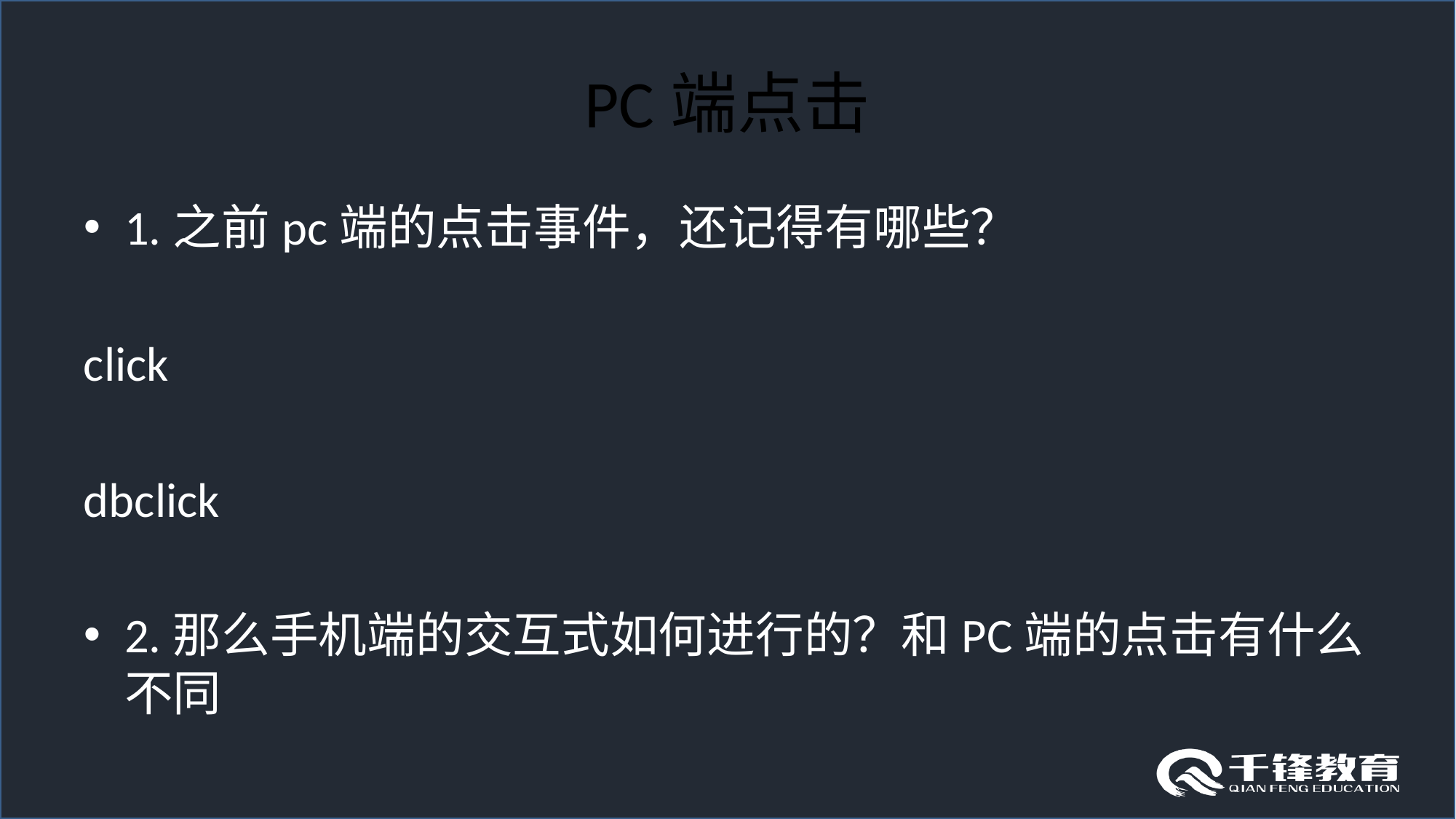

# PC端点击
1.之前pc端的点击事件，还记得有哪些？

click

dbclick

2.那么手机端的交互式如何进行的？和PC端的点击有什么不同